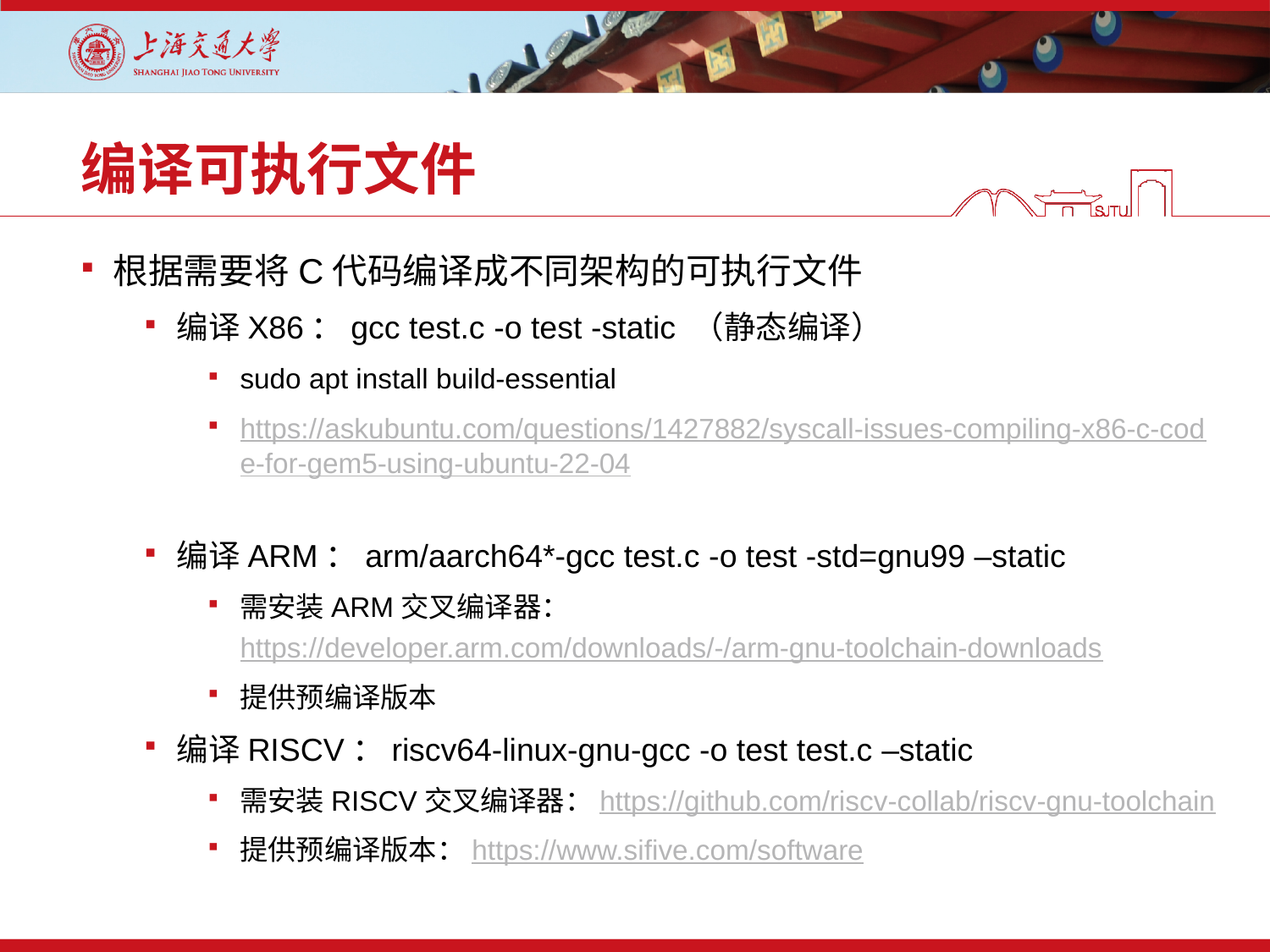

# 编译可执行文件
根据需要将C代码编译成不同架构的可执行文件
编译X86：gcc test.c -o test -static （静态编译）
sudo apt install build-essential
https://askubuntu.com/questions/1427882/syscall-issues-compiling-x86-c-code-for-gem5-using-ubuntu-22-04
编译ARM：arm/aarch64*-gcc test.c -o test -std=gnu99 –static
需安装ARM交叉编译器：https://developer.arm.com/downloads/-/arm-gnu-toolchain-downloads
提供预编译版本
编译RISCV：riscv64-linux-gnu-gcc -o test test.c –static
需安装RISCV交叉编译器：https://github.com/riscv-collab/riscv-gnu-toolchain
提供预编译版本：https://www.sifive.com/software